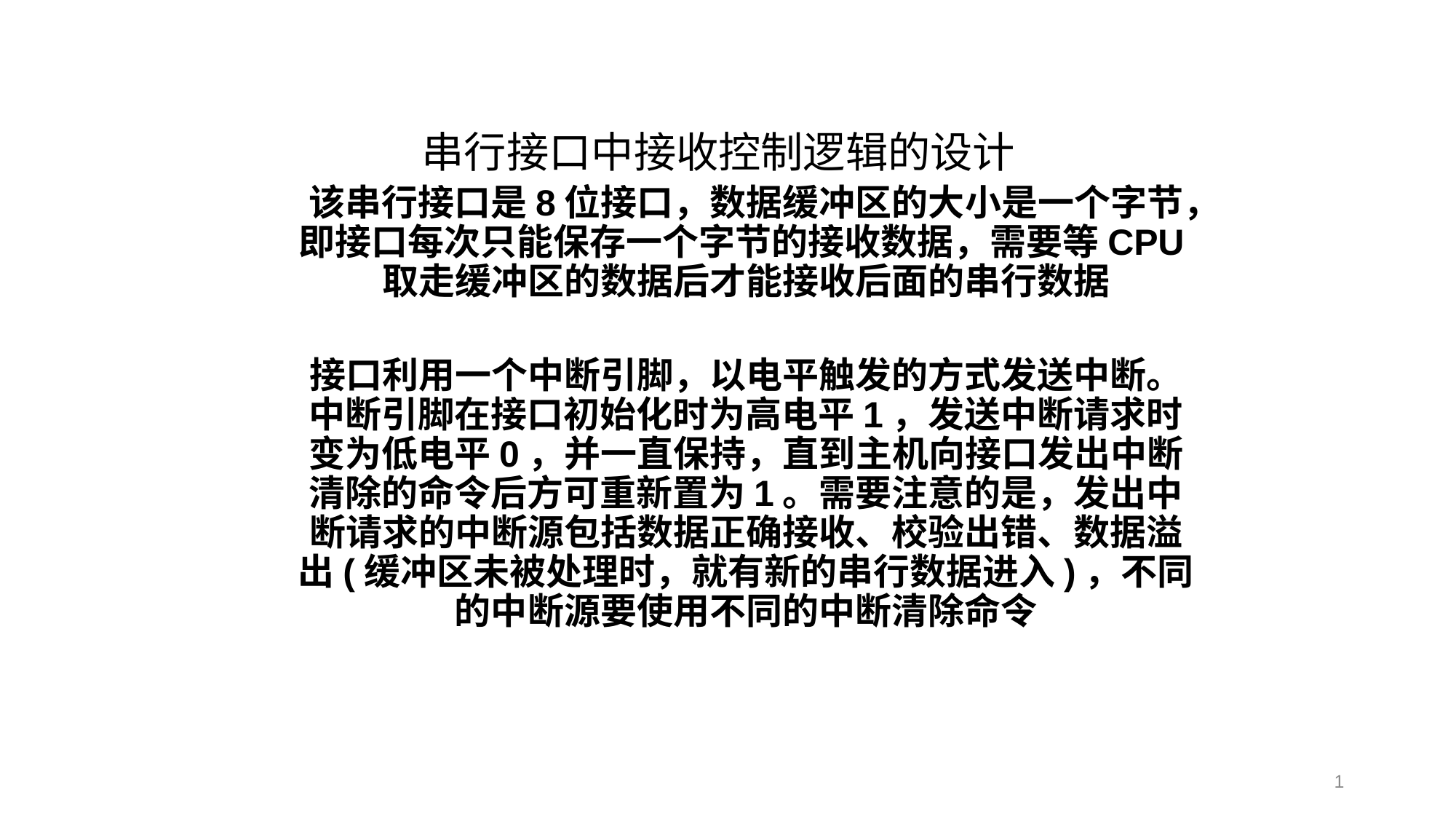

串行接口中接收控制逻辑的设计
该串行接口是8位接口，数据缓冲区的大小是一个字节，即接口每次只能保存一个字节的接收数据，需要等CPU取走缓冲区的数据后才能接收后面的串行数据

接口利用一个中断引脚，以电平触发的方式发送中断。中断引脚在接口初始化时为高电平1，发送中断请求时变为低电平0，并一直保持，直到主机向接口发出中断清除的命令后方可重新置为1。需要注意的是，发出中断请求的中断源包括数据正确接收、校验出错、数据溢出(缓冲区未被处理时，就有新的串行数据进入)，不同的中断源要使用不同的中断清除命令
1